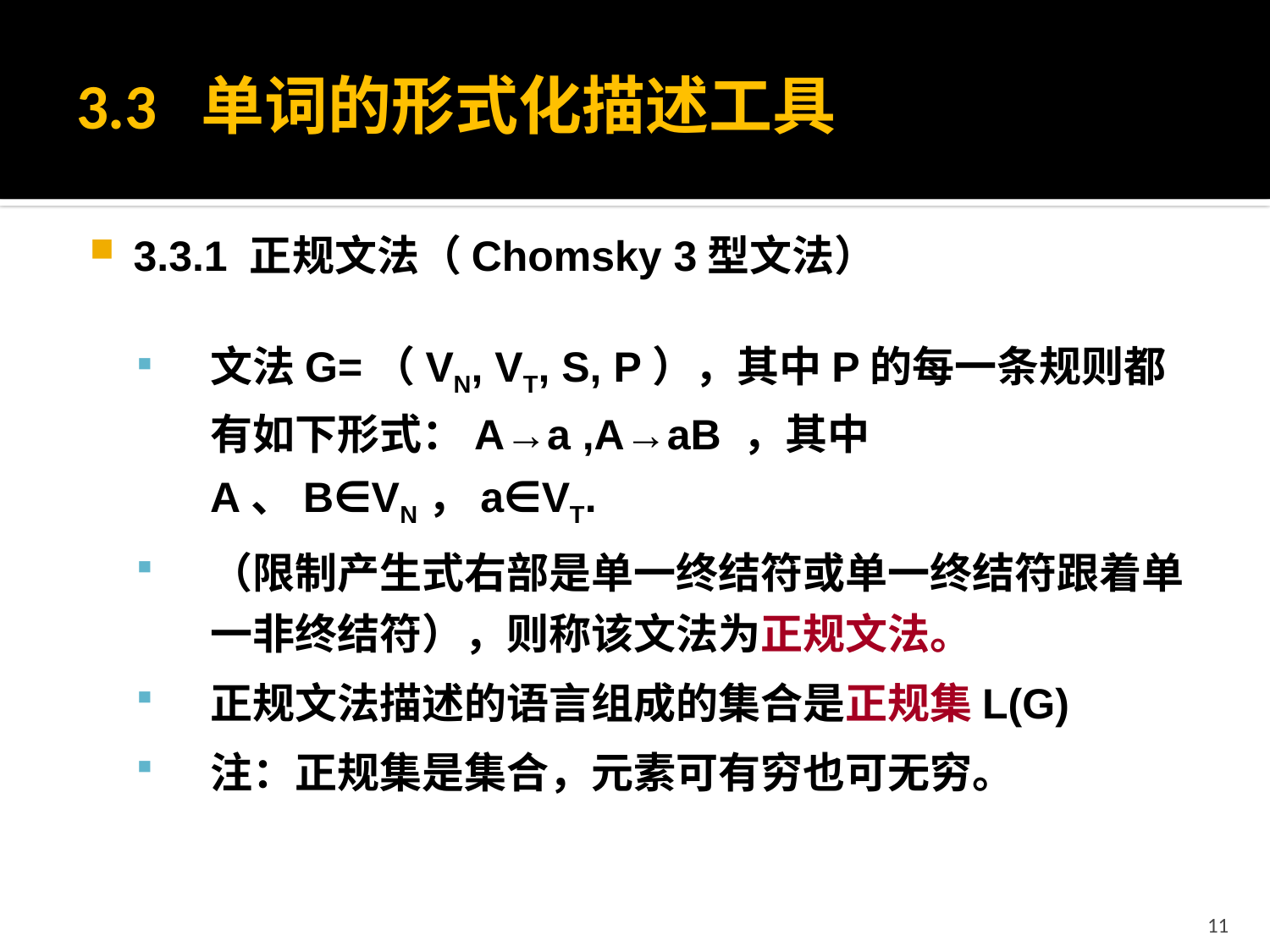

# 3.3  单词的形式化描述工具
3.3.1 正规文法（Chomsky 3型文法）

文法G=（VN, VT, S, P），其中P的每一条规则都有如下形式：A→a ,A→aB ，其中A、B∈VN，a∈VT.
（限制产生式右部是单一终结符或单一终结符跟着单一非终结符），则称该文法为正规文法。
正规文法描述的语言组成的集合是正规集L(G)
注：正规集是集合，元素可有穷也可无穷。
11